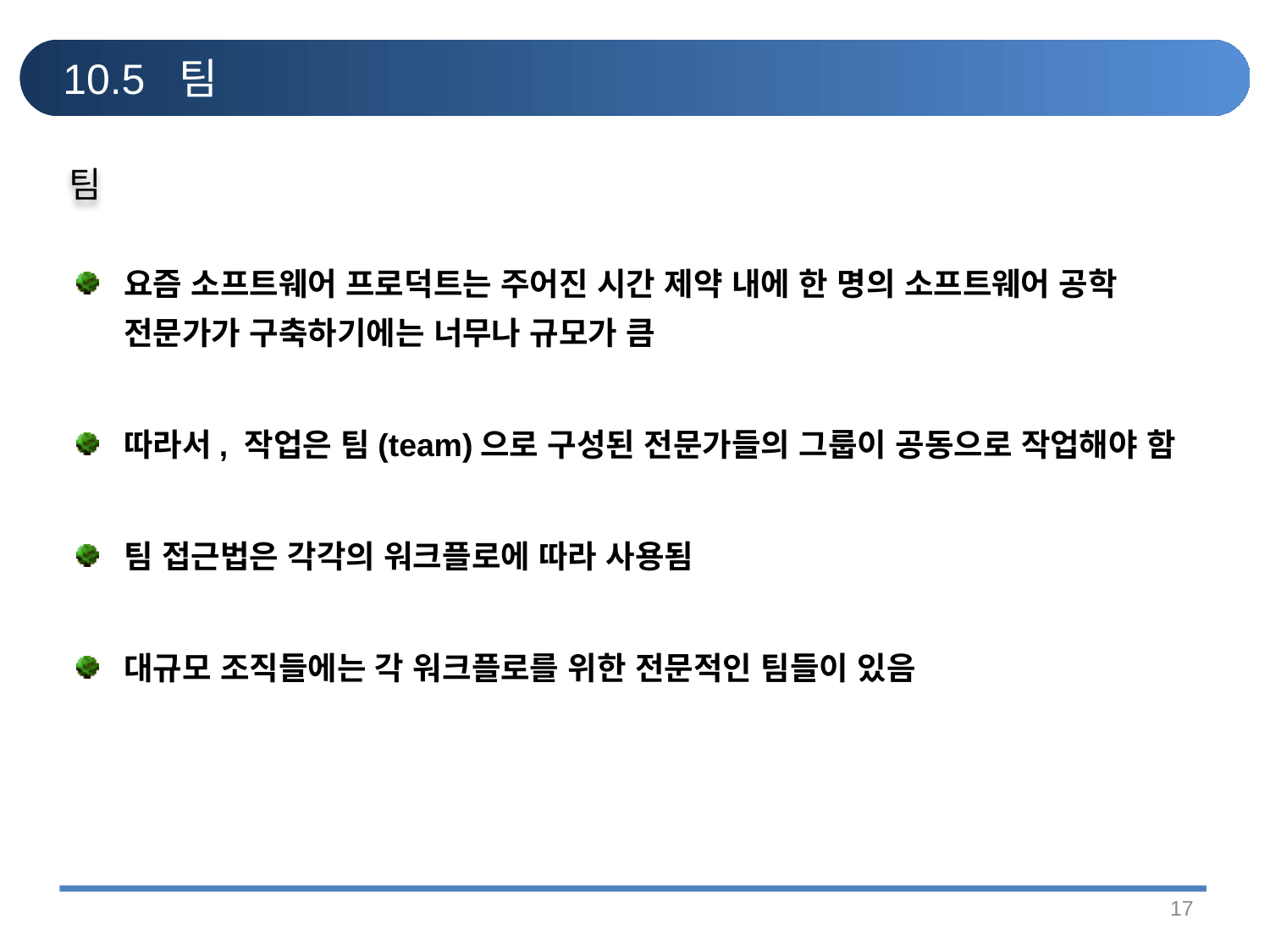

# 10.5  팀
팀
요즘 소프트웨어 프로덕트는 주어진 시간 제약 내에 한 명의 소프트웨어 공학 전문가가 구축하기에는 너무나 규모가 큼

따라서, 작업은 팀(team)으로 구성된 전문가들의 그룹이 공동으로 작업해야 함

팀 접근법은 각각의 워크플로에 따라 사용됨

대규모 조직들에는 각 워크플로를 위한 전문적인 팀들이 있음

17